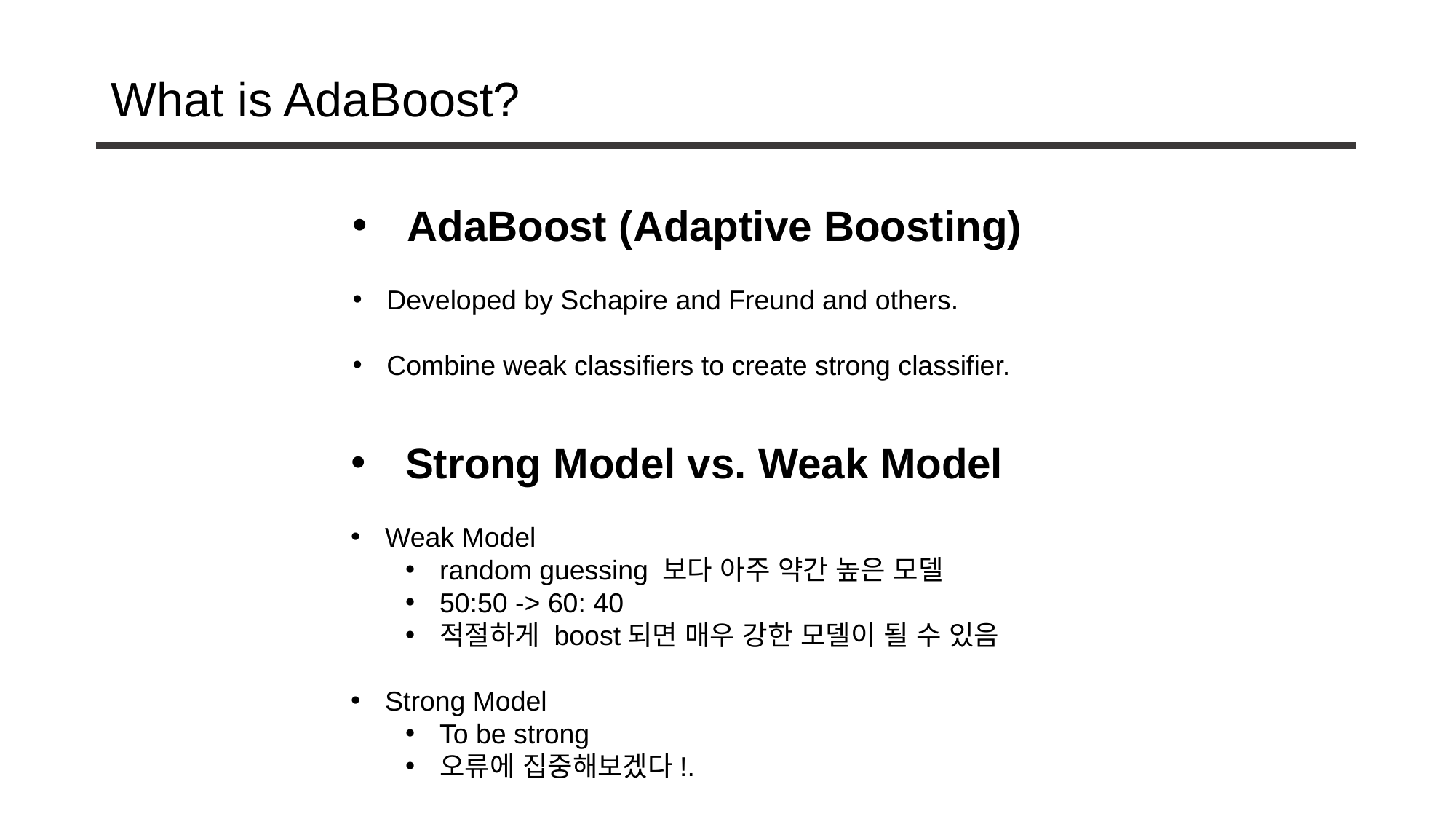

# What is AdaBoost?
AdaBoost (Adaptive Boosting)

Developed by Schapire and Freund and others.

Combine weak classifiers to create strong classifier.
Strong Model vs. Weak Model

Weak Model
random guessing 보다 아주 약간 높은 모델
50:50 -> 60: 40
적절하게 boost되면 매우 강한 모델이 될 수 있음

Strong Model
To be strong
오류에 집중해보겠다!.